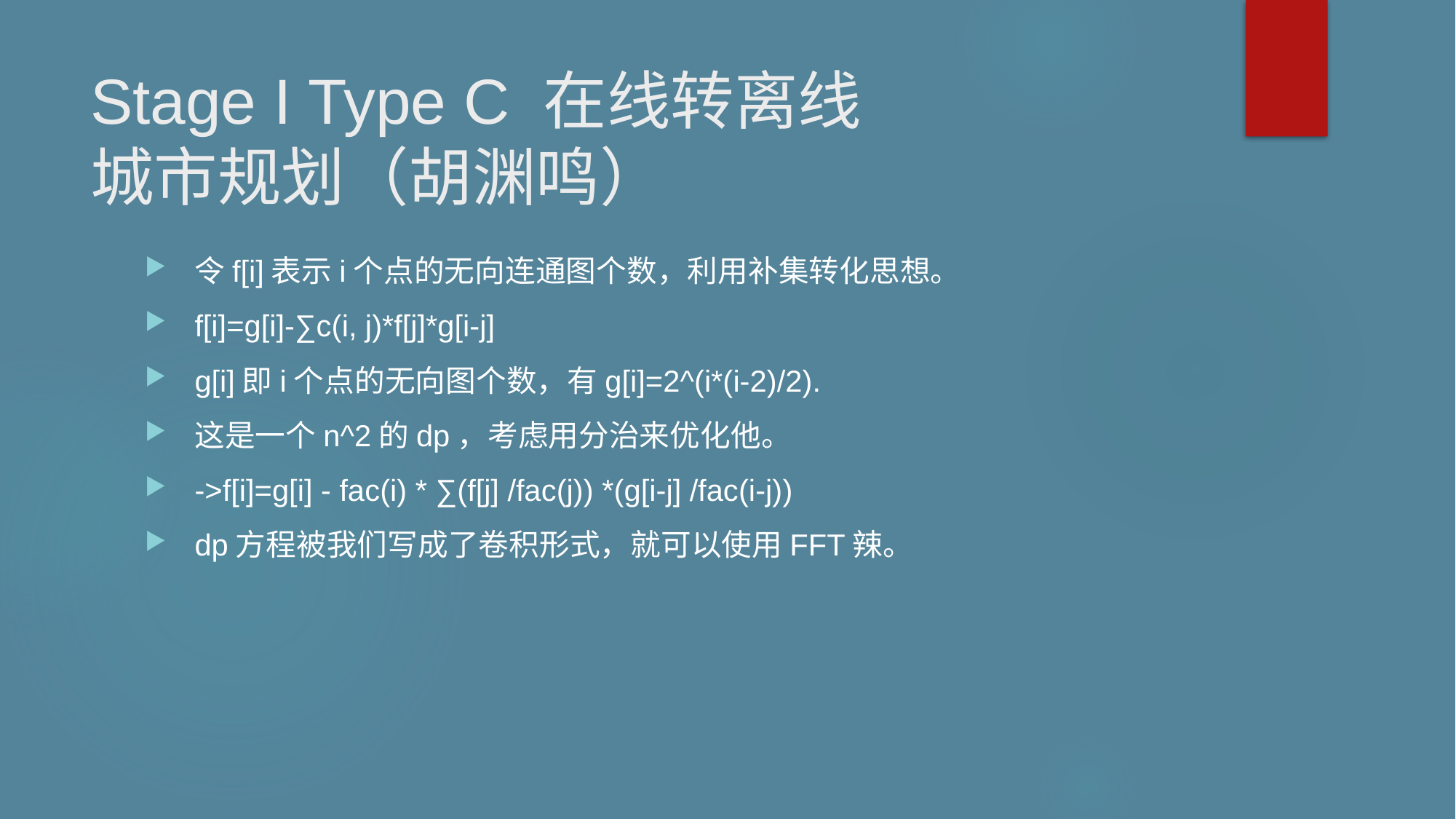

# Stage I Type C 在线转离线 城市规划（胡渊鸣）
令f[i]表示i个点的无向连通图个数，利用补集转化思想。
f[i]=g[i]-∑c(i, j)*f[j]*g[i-j]
g[i]即i个点的无向图个数，有g[i]=2^(i*(i-2)/2).
这是一个n^2的dp，考虑用分治来优化他。
->f[i]=g[i] - fac(i) * ∑(f[j] /fac(j)) *(g[i-j] /fac(i-j))
dp方程被我们写成了卷积形式，就可以使用FFT辣。